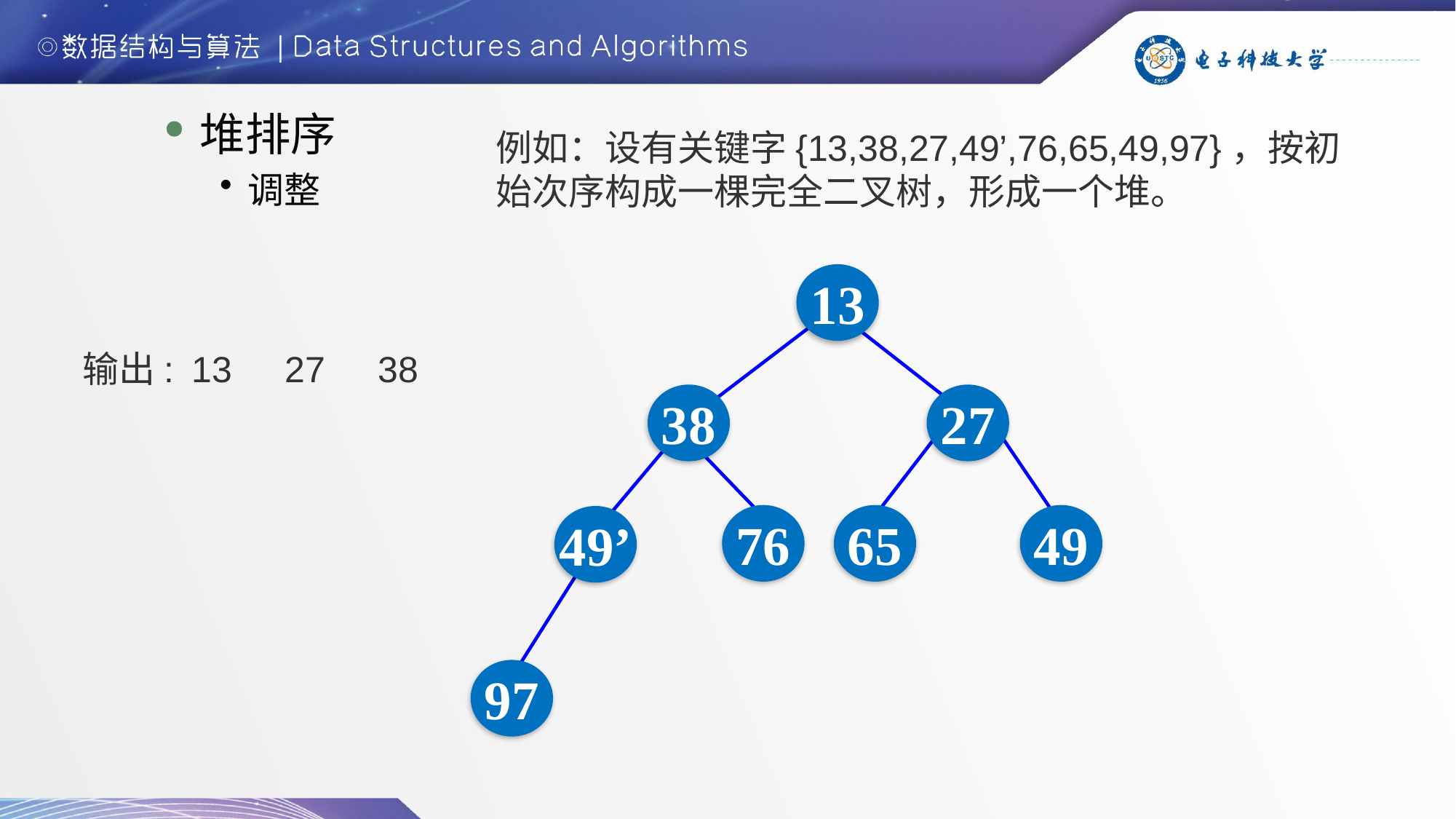

堆排序
调整
例如：设有关键字{13,38,27,49’,76,65,49,97}，按初始次序构成一棵完全二叉树，形成一个堆。
13

13
27
38
输出:
38
27

76
65
49
49’

97